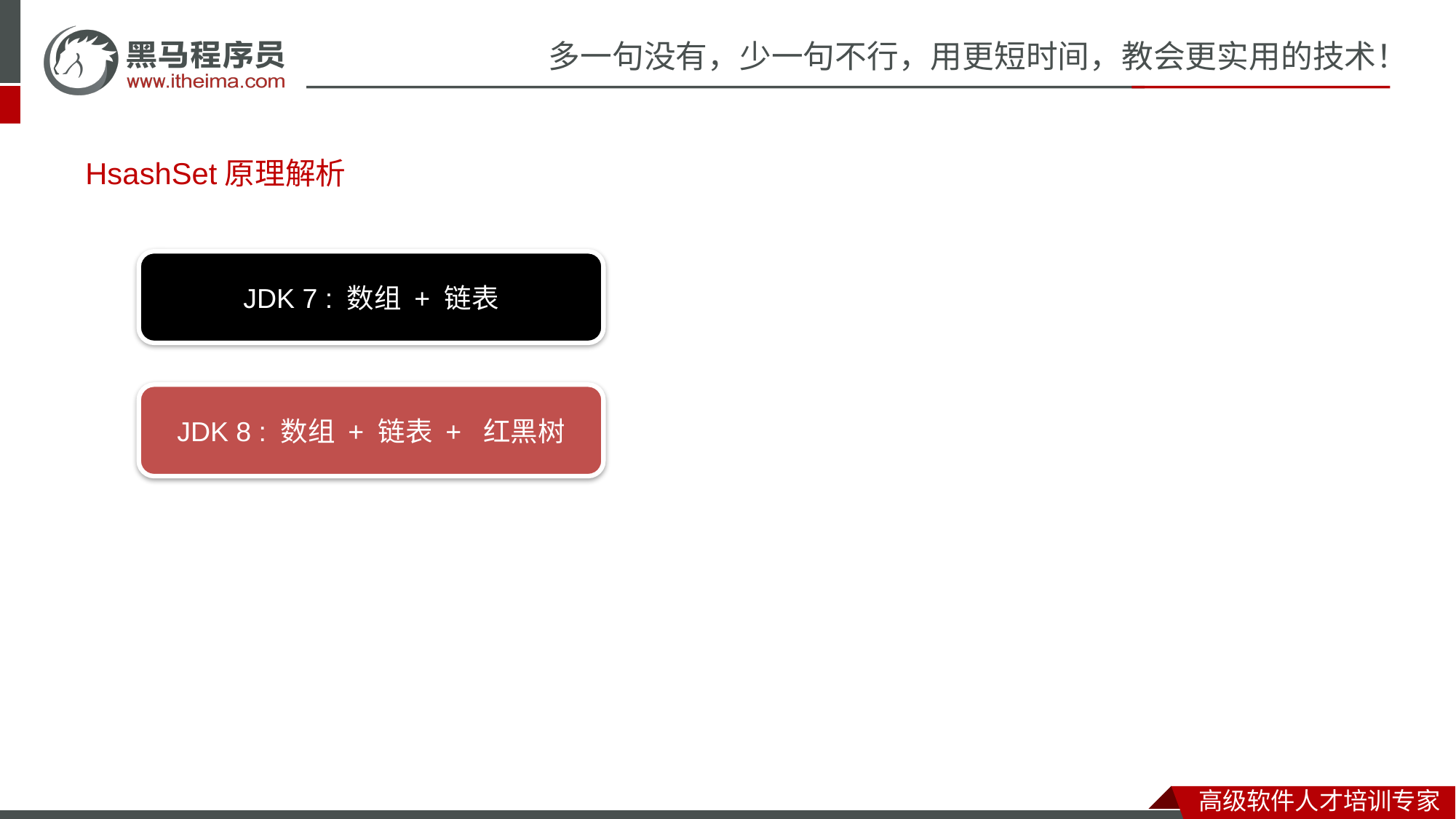

HsashSet原理解析
JDK 7 : 数组 + 链表
JDK 8 : 数组 + 链表 +  红黑树